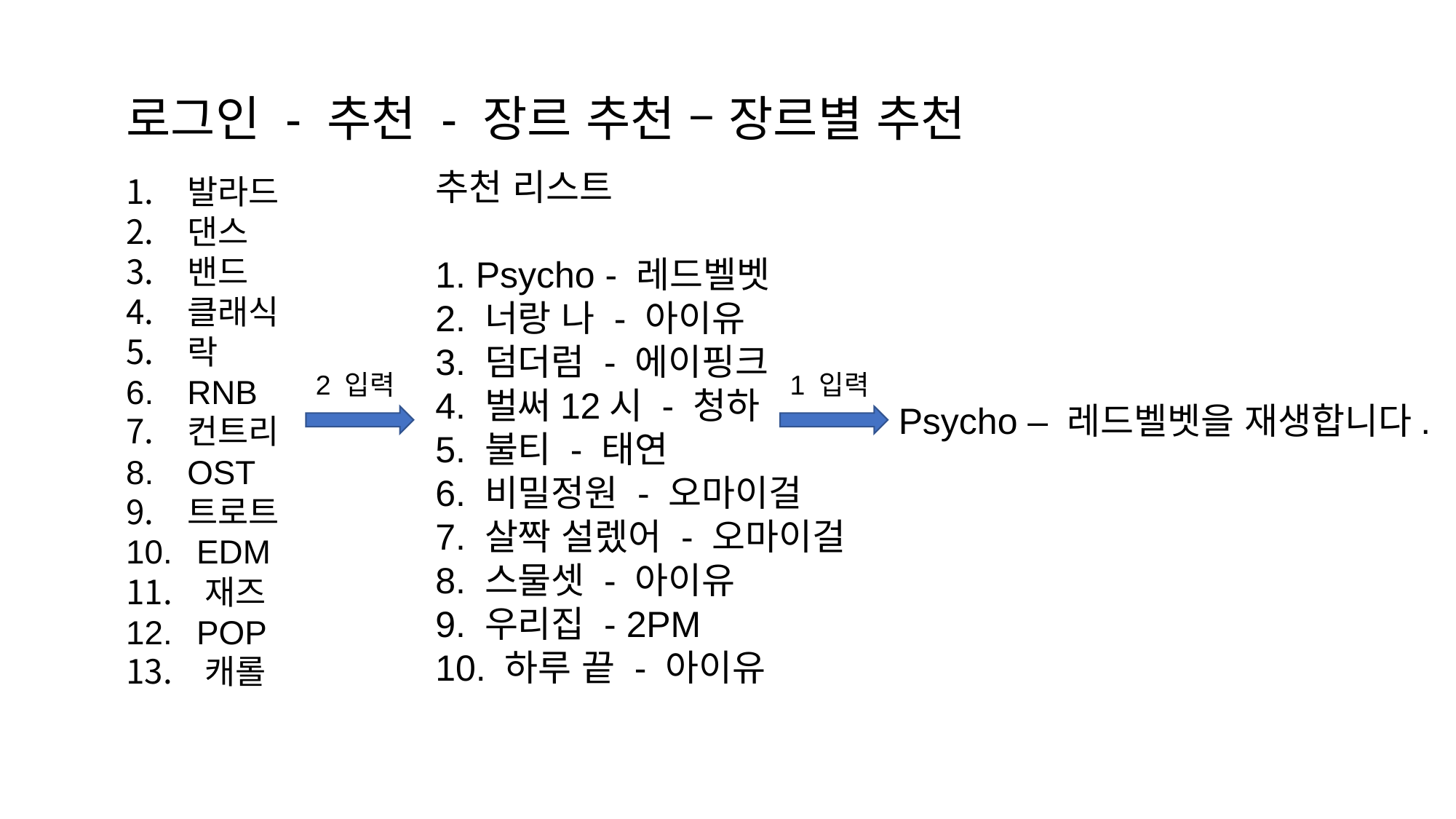

로그인 - 추천 - 장르 추천 – 장르별 추천
추천 리스트

1. Psycho - 레드벨벳
2. 너랑 나 - 아이유
3. 덤더럼 - 에이핑크
4. 벌써12시 - 청하
5. 불티 - 태연
6. 비밀정원 - 오마이걸
7. 살짝 설렜어 - 오마이걸
8. 스물셋 - 아이유
9. 우리집 - 2PM
10. 하루 끝 - 아이유
발라드
댄스
밴드
클래식
락
RNB
컨트리
OST
트로트
 EDM
 재즈
 POP
 캐롤
2 입력
1 입력
Psycho – 레드벨벳을 재생합니다.